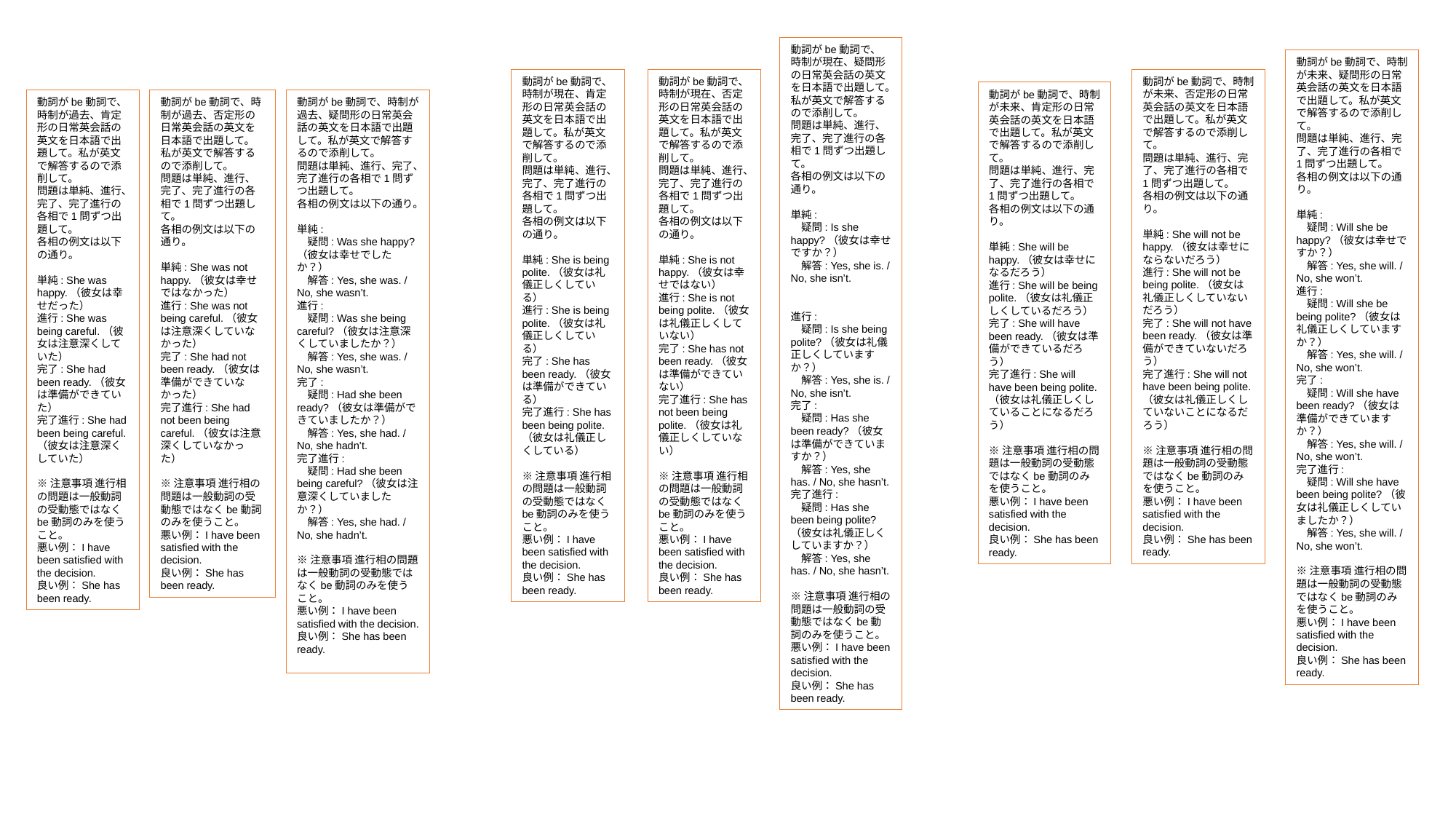

動詞がbe動詞で、時制が現在、疑問形の日常英会話の英文を日本語で出題して。私が英文で解答するので添削して。
問題は単純、進行、完了、完了進行の各相で1問ずつ出題して。
各相の例文は以下の通り。

単純:
　疑問: Is she happy?（彼女は幸せですか？）
　解答: Yes, she is. / No, she isn’t.
進行:
　疑問: Is she being polite?（彼女は礼儀正しくしていますか？）
　解答: Yes, she is. / No, she isn’t.
完了:
　疑問: Has she been ready?（彼女は準備ができていますか？）
　解答: Yes, she has. / No, she hasn’t.
完了進行:
　疑問: Has she been being polite?（彼女は礼儀正しくしていますか？）
　解答: Yes, she has. / No, she hasn’t.

※注意事項 進行相の問題は一般動詞の受動態ではなくbe動詞のみを使うこと。
悪い例：I have been satisfied with the decision.
良い例：She has been ready.
動詞がbe動詞で、時制が未来、疑問形の日常英会話の英文を日本語で出題して。私が英文で解答するので添削して。
問題は単純、進行、完了、完了進行の各相で1問ずつ出題して。
各相の例文は以下の通り。

単純:
　疑問: Will she be happy?（彼女は幸せですか？）
　解答: Yes, she will. / No, she won’t.
進行:
　疑問: Will she be being polite?（彼女は礼儀正しくしていますか？）
　解答: Yes, she will. / No, she won’t.
完了:
　疑問: Will she have been ready?（彼女は準備ができていますか？）
　解答: Yes, she will. / No, she won’t.
完了進行:
　疑問: Will she have been being polite?（彼女は礼儀正しくしていましたか？）
　解答: Yes, she will. / No, she won’t.

※注意事項 進行相の問題は一般動詞の受動態ではなくbe動詞のみを使うこと。
悪い例：I have been satisfied with the decision.
良い例：She has been ready.
動詞がbe動詞で、時制が現在、肯定形の日常英会話の英文を日本語で出題して。私が英文で解答するので添削して。
問題は単純、進行、完了、完了進行の各相で1問ずつ出題して。
各相の例文は以下の通り。

単純: She is being polite.（彼女は礼儀正しくしている）
進行: She is being polite.（彼女は礼儀正しくしている）
完了: She has been ready.（彼女は準備ができている）
完了進行: She has been being polite.（彼女は礼儀正しくしている）

※注意事項 進行相の問題は一般動詞の受動態ではなくbe動詞のみを使うこと。
悪い例：I have been satisfied with the decision.
良い例：She has been ready.
動詞がbe動詞で、時制が現在、否定形の日常英会話の英文を日本語で出題して。私が英文で解答するので添削して。
問題は単純、進行、完了、完了進行の各相で1問ずつ出題して。
各相の例文は以下の通り。

単純: She is not happy.（彼女は幸せではない）
進行: She is not being polite.（彼女は礼儀正しくしていない）
完了: She has not been ready.（彼女は準備ができていない）
完了進行: She has not been being polite.（彼女は礼儀正しくしていない）

※注意事項 進行相の問題は一般動詞の受動態ではなくbe動詞のみを使うこと。
悪い例：I have been satisfied with the decision.
良い例：She has been ready.
動詞がbe動詞で、時制が未来、否定形の日常英会話の英文を日本語で出題して。私が英文で解答するので添削して。
問題は単純、進行、完了、完了進行の各相で1問ずつ出題して。
各相の例文は以下の通り。

単純: She will not be happy.（彼女は幸せにならないだろう）
進行: She will not be being polite.（彼女は礼儀正しくしていないだろう）
完了: She will not have been ready.（彼女は準備ができていないだろう）
完了進行: She will not have been being polite.（彼女は礼儀正しくしていないことになるだろう）

※注意事項 進行相の問題は一般動詞の受動態ではなくbe動詞のみを使うこと。
悪い例：I have been satisfied with the decision.
良い例：She has been ready.
動詞がbe動詞で、時制が未来、肯定形の日常英会話の英文を日本語で出題して。私が英文で解答するので添削して。
問題は単純、進行、完了、完了進行の各相で1問ずつ出題して。
各相の例文は以下の通り。

単純: She will be happy.（彼女は幸せになるだろう）
進行: She will be being polite.（彼女は礼儀正しくしているだろう）
完了: She will have been ready.（彼女は準備ができているだろう）
完了進行: She will have been being polite.（彼女は礼儀正しくしていることになるだろう）

※注意事項 進行相の問題は一般動詞の受動態ではなくbe動詞のみを使うこと。
悪い例：I have been satisfied with the decision.
良い例：She has been ready.
動詞がbe動詞で、時制が過去、肯定形の日常英会話の英文を日本語で出題して。私が英文で解答するので添削して。
問題は単純、進行、完了、完了進行の各相で1問ずつ出題して。
各相の例文は以下の通り。

単純: She was happy.（彼女は幸せだった）
進行: She was being careful.（彼女は注意深くしていた）
完了: She had been ready.（彼女は準備ができていた）
完了進行: She had been being careful.（彼女は注意深くしていた）
※注意事項 進行相の問題は一般動詞の受動態ではなくbe動詞のみを使うこと。
悪い例：I have been satisfied with the decision.
良い例：She has been ready.
動詞がbe動詞で、時制が過去、否定形の日常英会話の英文を日本語で出題して。私が英文で解答するので添削して。
問題は単純、進行、完了、完了進行の各相で1問ずつ出題して。
各相の例文は以下の通り。

単純: She was not happy.（彼女は幸せではなかった）
進行: She was not being careful.（彼女は注意深くしていなかった）
完了: She had not been ready.（彼女は準備ができていなかった）
完了進行: She had not been being careful.（彼女は注意深くしていなかった）

※注意事項 進行相の問題は一般動詞の受動態ではなくbe動詞のみを使うこと。
悪い例：I have been satisfied with the decision.
良い例：She has been ready.
動詞がbe動詞で、時制が過去、疑問形の日常英会話の英文を日本語で出題して。私が英文で解答するので添削して。
問題は単純、進行、完了、完了進行の各相で1問ずつ出題して。
各相の例文は以下の通り。

単純:
　疑問: Was she happy?（彼女は幸せでしたか？）
　解答: Yes, she was. / No, she wasn’t.
進行:
　疑問: Was she being careful?（彼女は注意深くしていましたか？）
　解答: Yes, she was. / No, she wasn’t.
完了:
　疑問: Had she been ready?（彼女は準備ができていましたか？）
　解答: Yes, she had. / No, she hadn’t.
完了進行:
　疑問: Had she been being careful?（彼女は注意深くしていましたか？）
　解答: Yes, she had. / No, she hadn’t.

※注意事項 進行相の問題は一般動詞の受動態ではなくbe動詞のみを使うこと。
悪い例：I have been satisfied with the decision.
良い例：She has been ready.